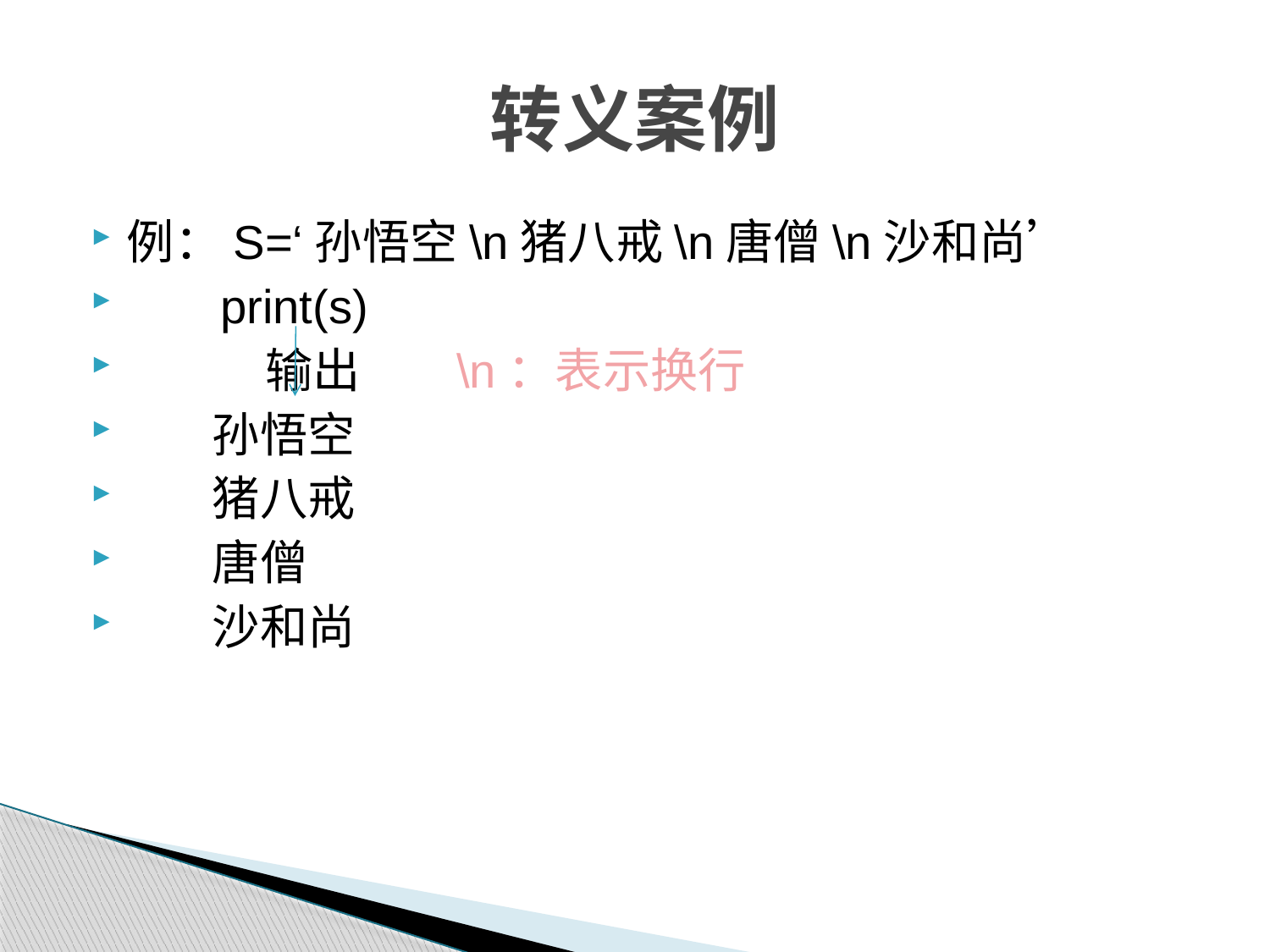

# 转义案例
例：S=‘孙悟空\n猪八戒\n唐僧\n沙和尚’
       print(s)
            输出        \n：表示换行
       孙悟空
       猪八戒
       唐僧
       沙和尚